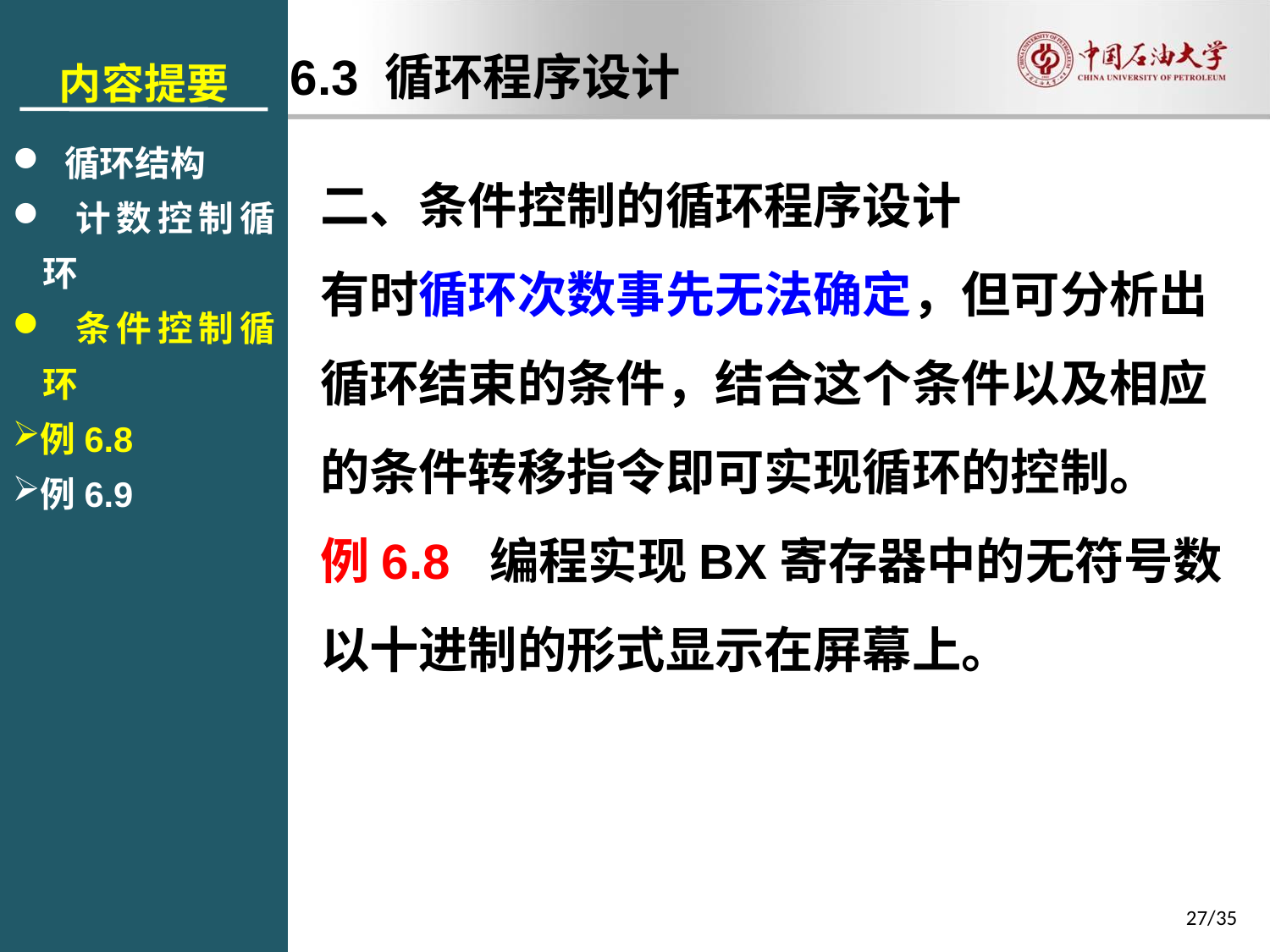

内容提要
 循环结构
 计数控制循环
 条件控制循环
例6.8
例6.9
6.3 循环程序设计
二、条件控制的循环程序设计
有时循环次数事先无法确定，但可分析出循环结束的条件，结合这个条件以及相应的条件转移指令即可实现循环的控制。
例6.8  编程实现BX寄存器中的无符号数以十进制的形式显示在屏幕上。
27/35